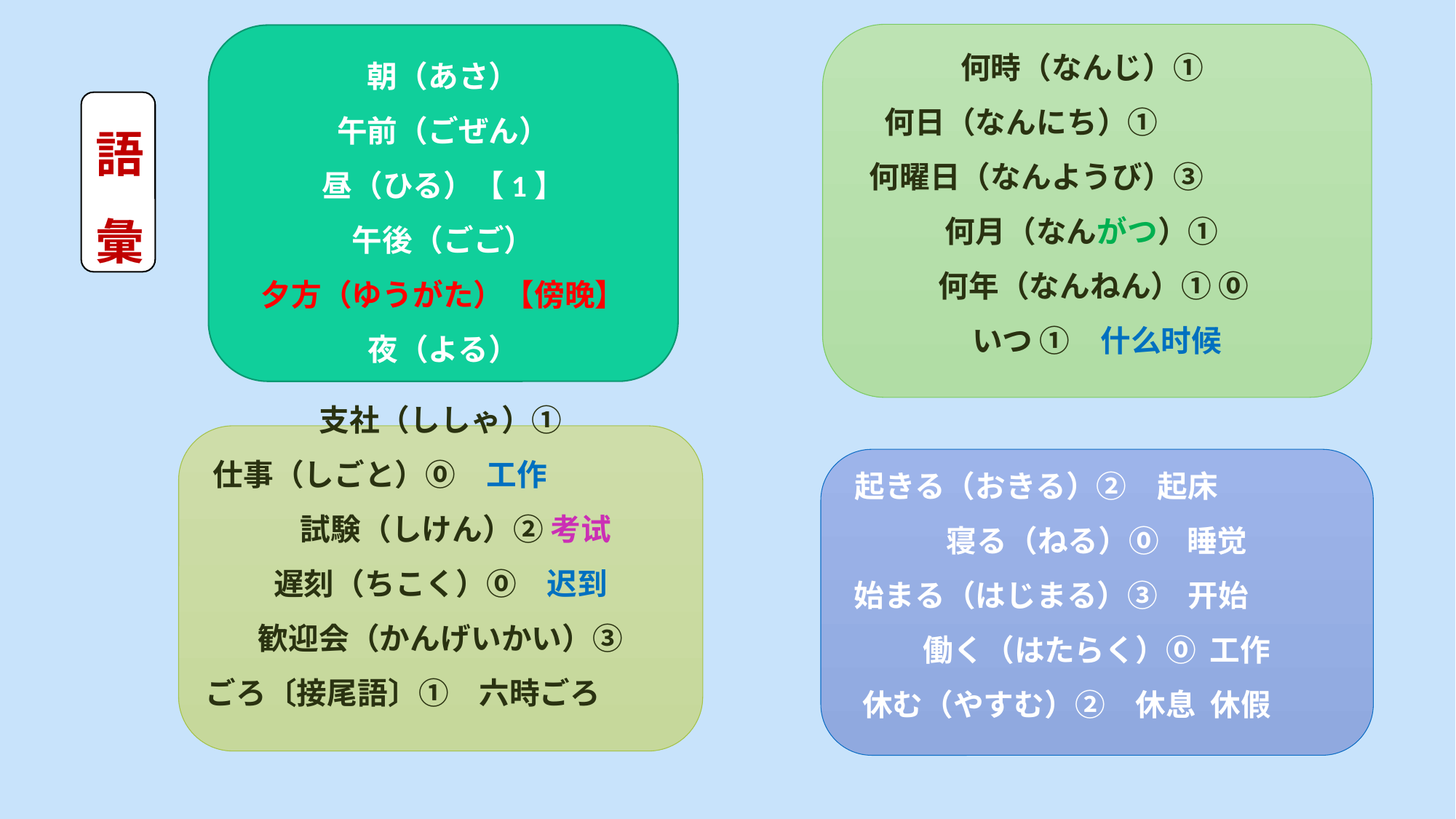

何時（なんじ）①
何日（なんにち）①
何曜日（なんようび）③
何月（なんがつ）①
何年（なんねん）① ⓪
いつ ①　什么时候

朝（あさ）
午前（ごぜん）
昼（ひる）【1】
午後（ごご）
夕方（ゆうがた）【傍晚】
夜（よる）
語彙

支社（ししゃ）①
仕事（しごと）⓪　工作　　　　　試験（しけん）② 考试
遅刻（ちこく）⓪　迟到
歓迎会（かんげいかい）③
ごろ〔接尾語〕①　六時ごろ

起きる（おきる）②　起床
寝る（ねる）⓪    睡觉
始まる（はじまる）③　开始
働く（はたらく）⓪  工作
休む（やすむ）②　休息  休假